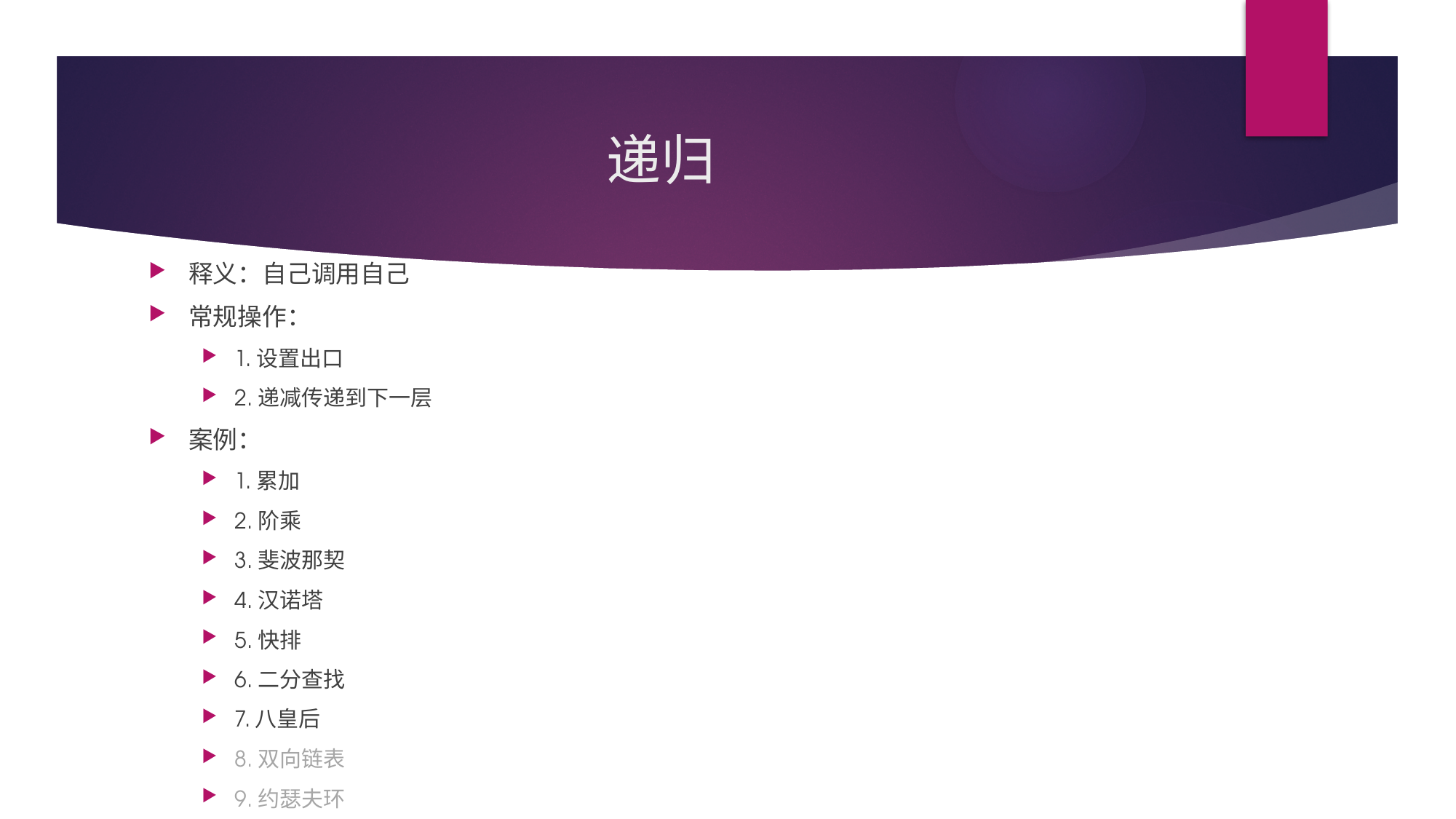

# 递归
释义：自己调用自己
常规操作：
1.设置出口
2.递减传递到下一层
案例：
1.累加
2.阶乘
3.斐波那契
4.汉诺塔
5.快排
6.二分查找
7.八皇后
8.双向链表
9.约瑟夫环